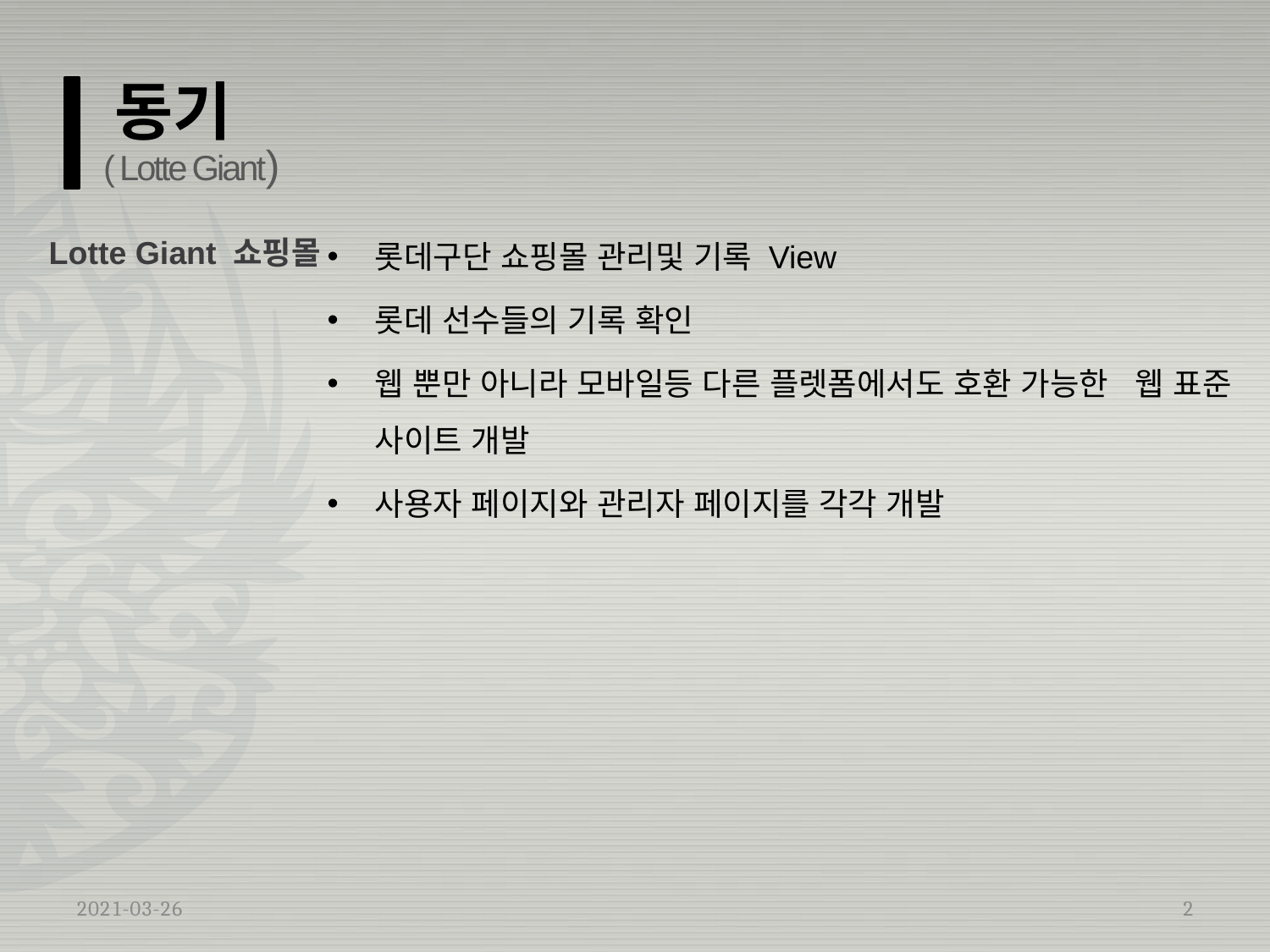

동기

( Lotte Giant)

롯데구단 쇼핑몰 관리및 기록 View
롯데 선수들의 기록 확인
웹 뿐만 아니라 모바일등 다른 플렛폼에서도 호환 가능한   웹 표준 사이트 개발
사용자 페이지와 관리자 페이지를 각각 개발

Lotte Giant 쇼핑몰
2021-03-26
2